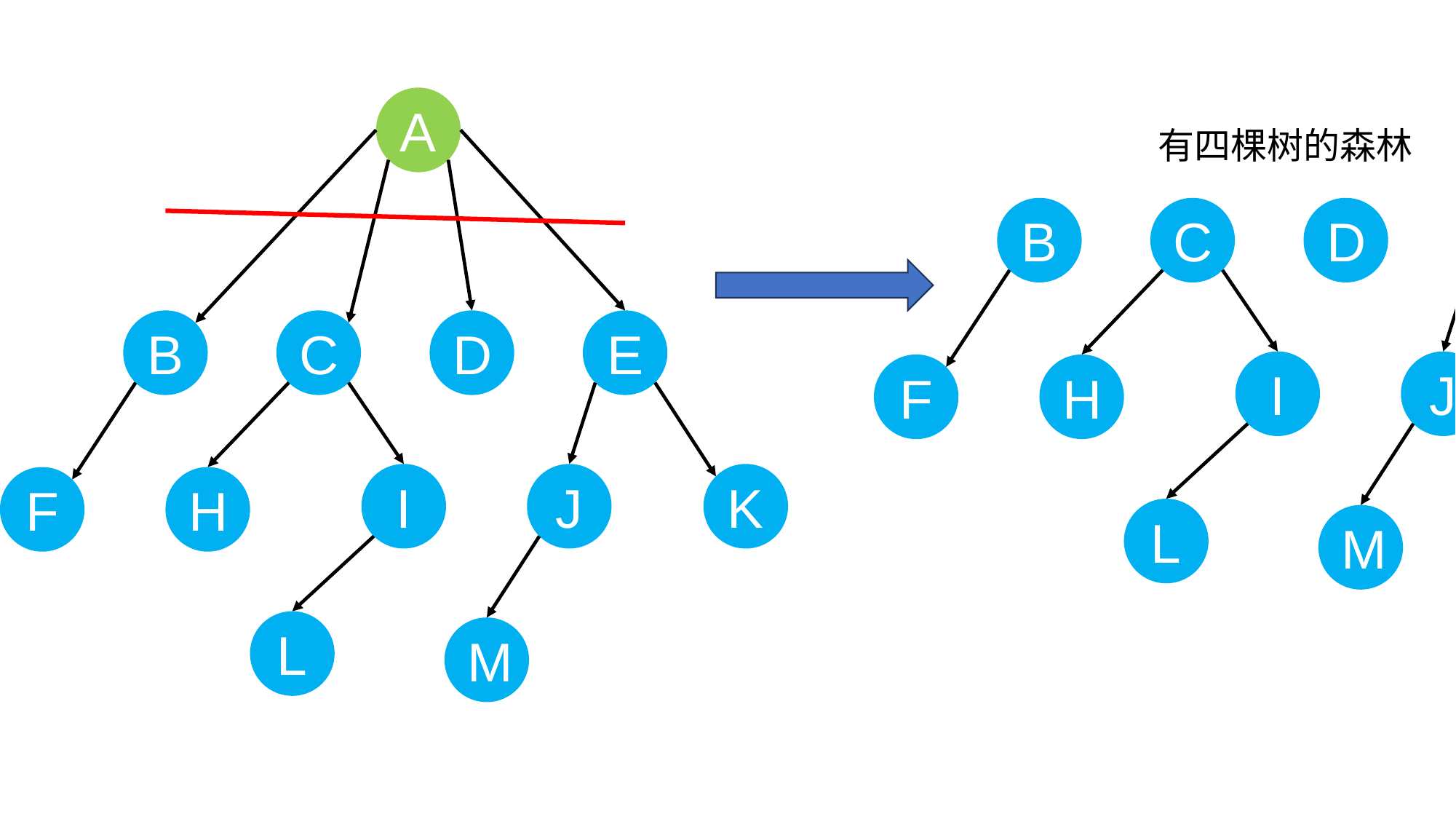

A
有四棵树的森林
B
C
D
E

B
C
D
E
I
J
K
F
H
I
J
K
F
H
L
M
L
M